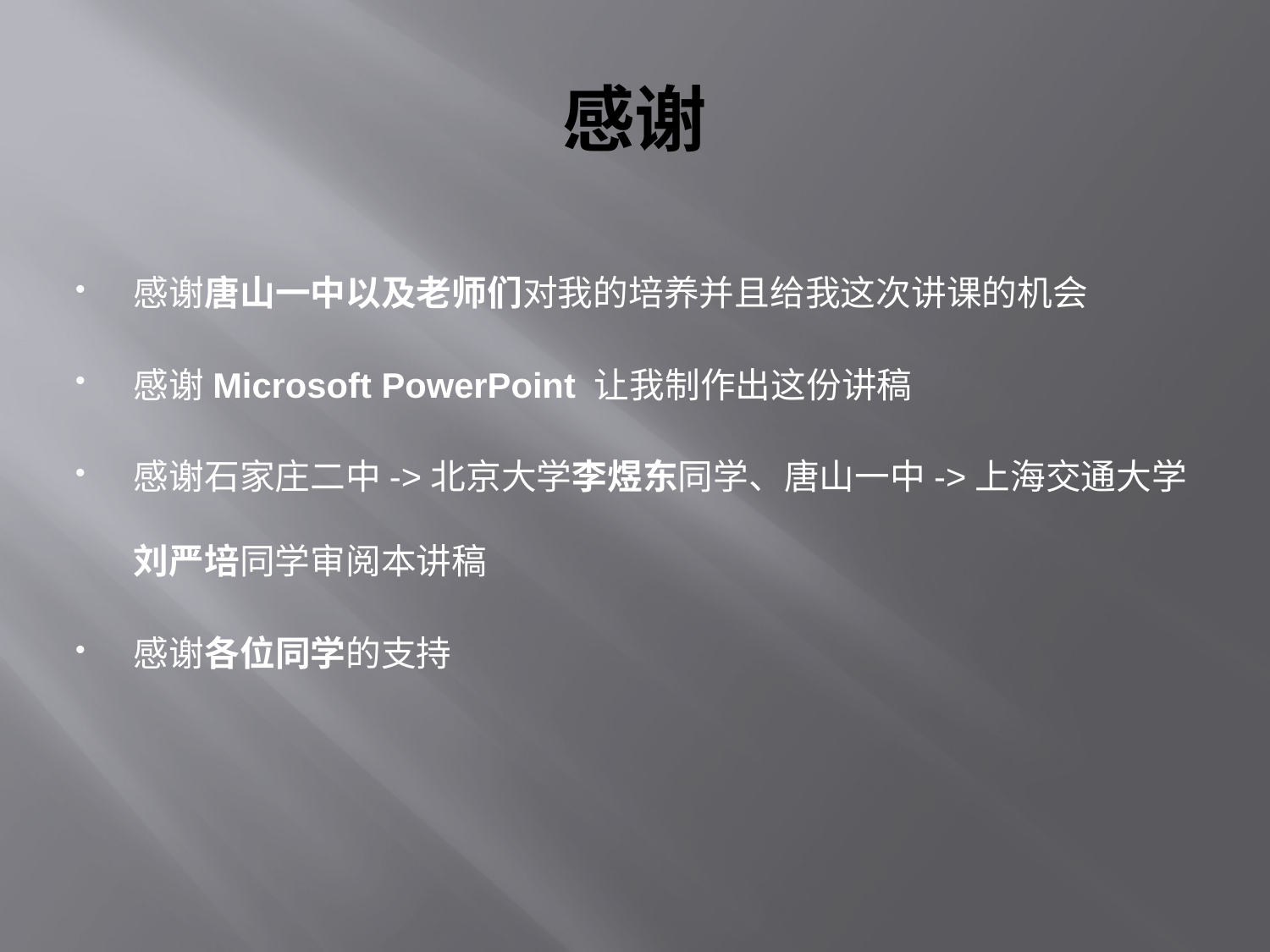

# 感谢
感谢唐山一中以及老师们对我的培养并且给我这次讲课的机会
感谢Microsoft PowerPoint 让我制作出这份讲稿
感谢石家庄二中->北京大学李煜东同学、唐山一中->上海交通大学刘严培同学审阅本讲稿
感谢各位同学的支持